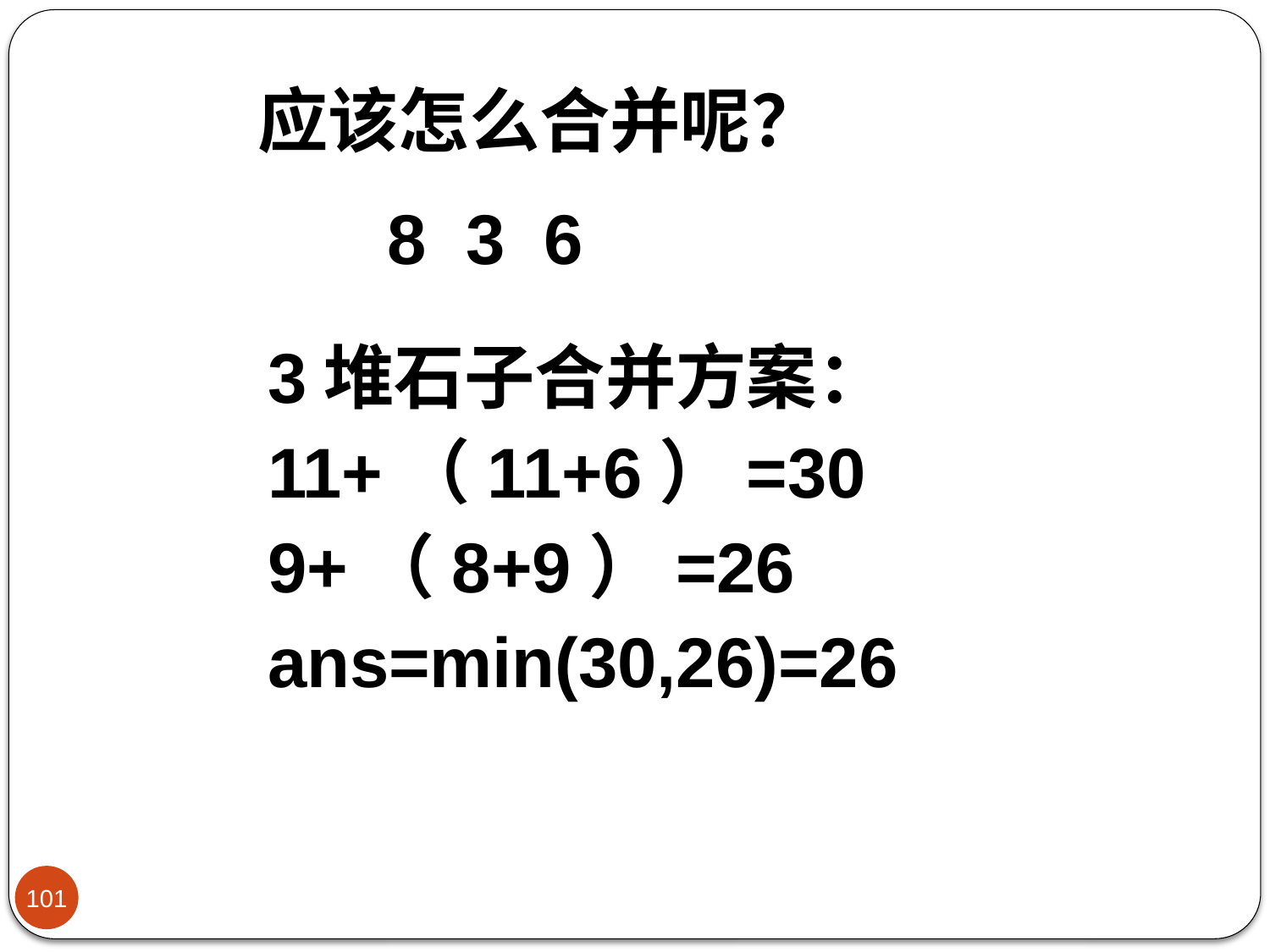

# 应该怎么合并呢？
8  3  6
3堆石子合并方案：
11+（11+6）=30
9+（8+9）=26
ans=min(30,26)=26
101